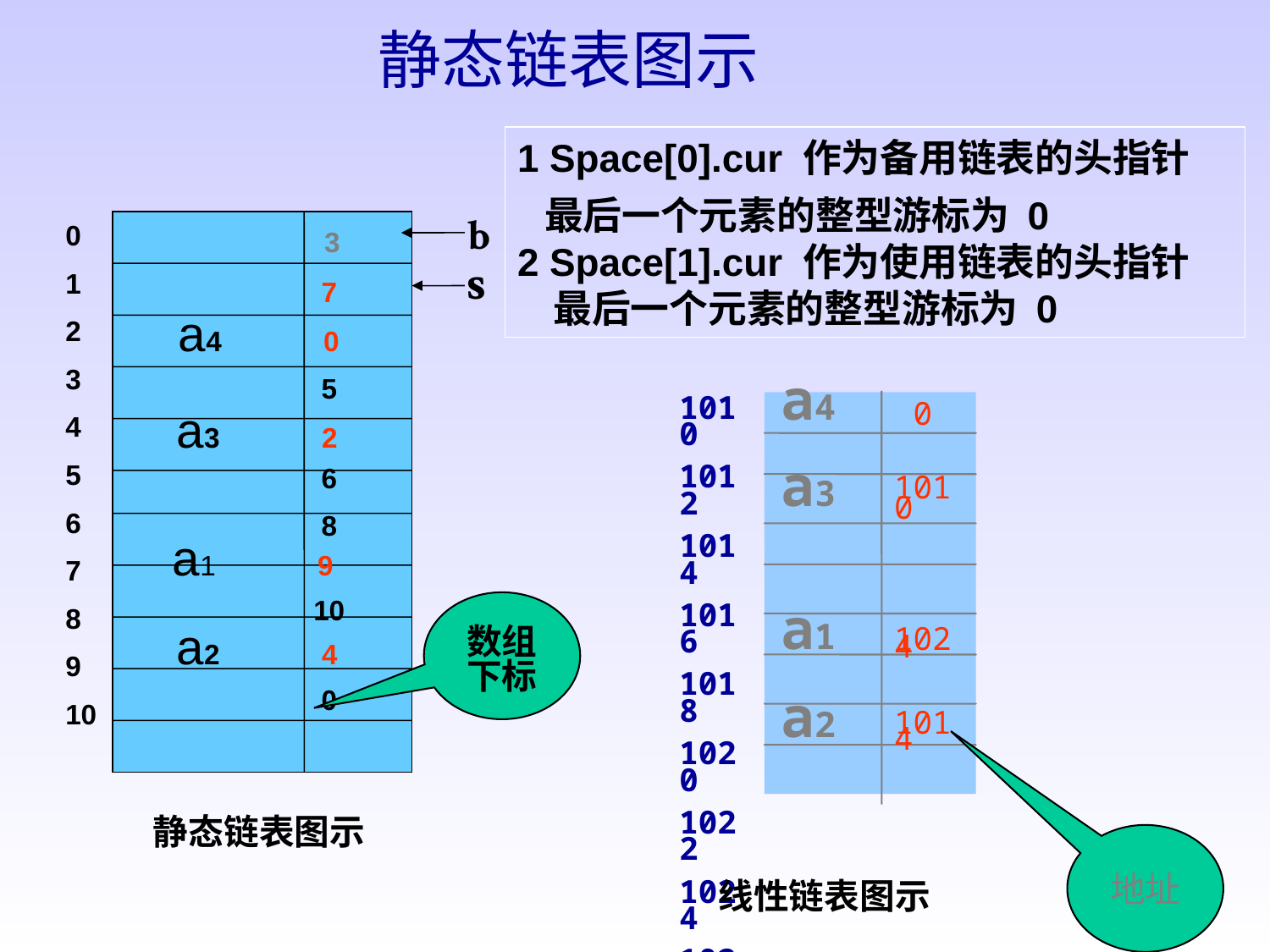

静态链表图示
1 Space[0].cur 作为备用链表的头指针
  最后一个元素的整型游标为 0
2 Space[1].cur 作为使用链表的头指针
   最后一个元素的整型游标为 0

b
0
1
2
3
4
5
6
7
8
9
10

                  3
                      7
   a4             0
                      5
  a3             2
                      6
                      8
   a1             9
                     10
  a2             4
                      0

s

数组
下标
静态链表图示
a4

a3

a1
a2

1010
1012
1014
1016
1018
1020
1022
1024
1026

 0

1010

1024

1014
线性链表图示
地址
134